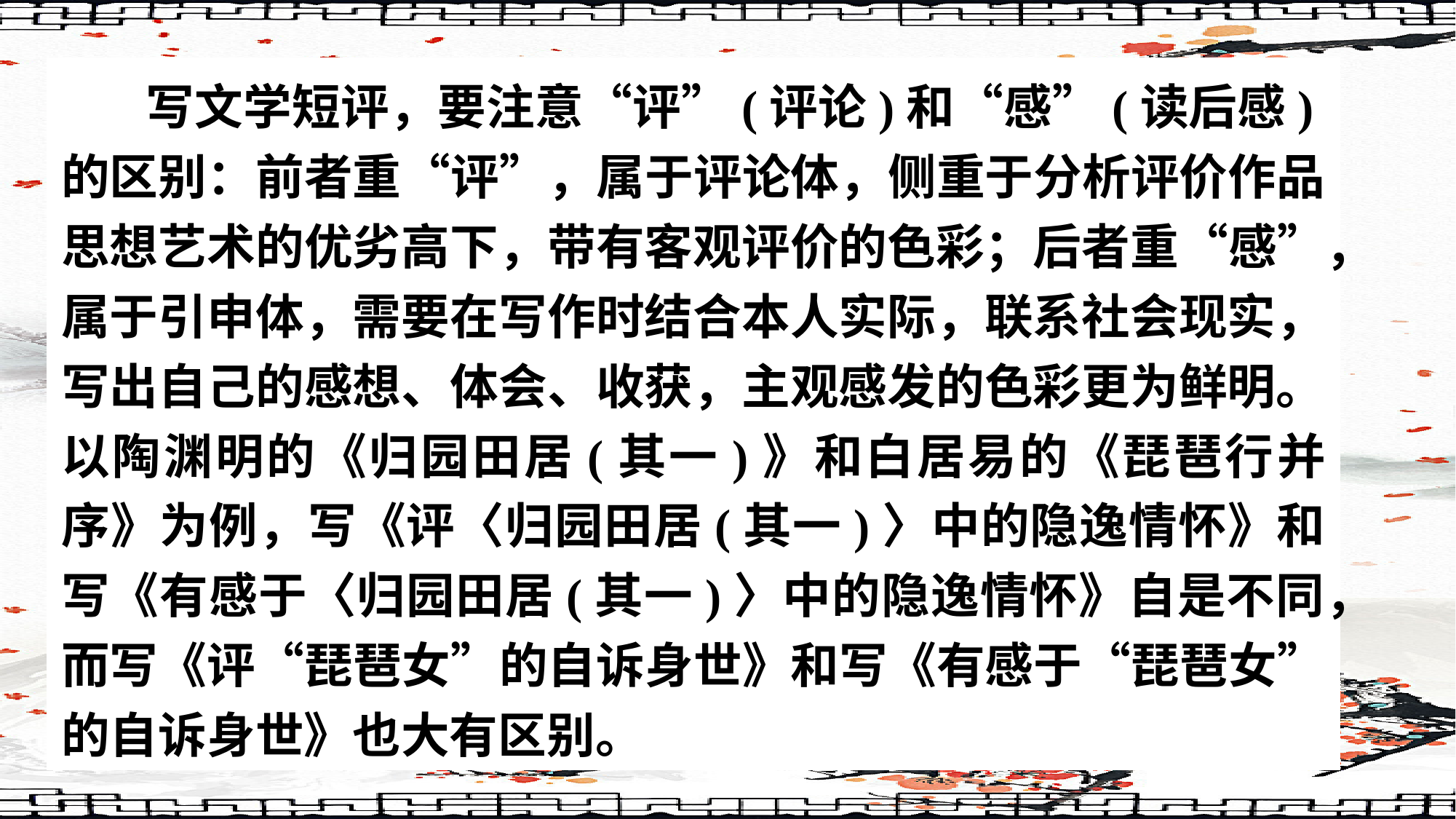

写文学短评，要注意“评”(评论)和“感”(读后感)的区别：前者重“评”，属于评论体，侧重于分析评价作品思想艺术的优劣高下，带有客观评价的色彩；后者重“感”，属于引申体，需要在写作时结合本人实际，联系社会现实，写出自己的感想、体会、收获，主观感发的色彩更为鲜明。以陶渊明的《归园田居(其一)》和白居易的《琵琶行并序》为例，写《评〈归园田居(其一)〉中的隐逸情怀》和写《有感于〈归园田居(其一)〉中的隐逸情怀》自是不同，而写《评“琵琶女”的自诉身世》和写《有感于“琵琶女”的自诉身世》也大有区别。